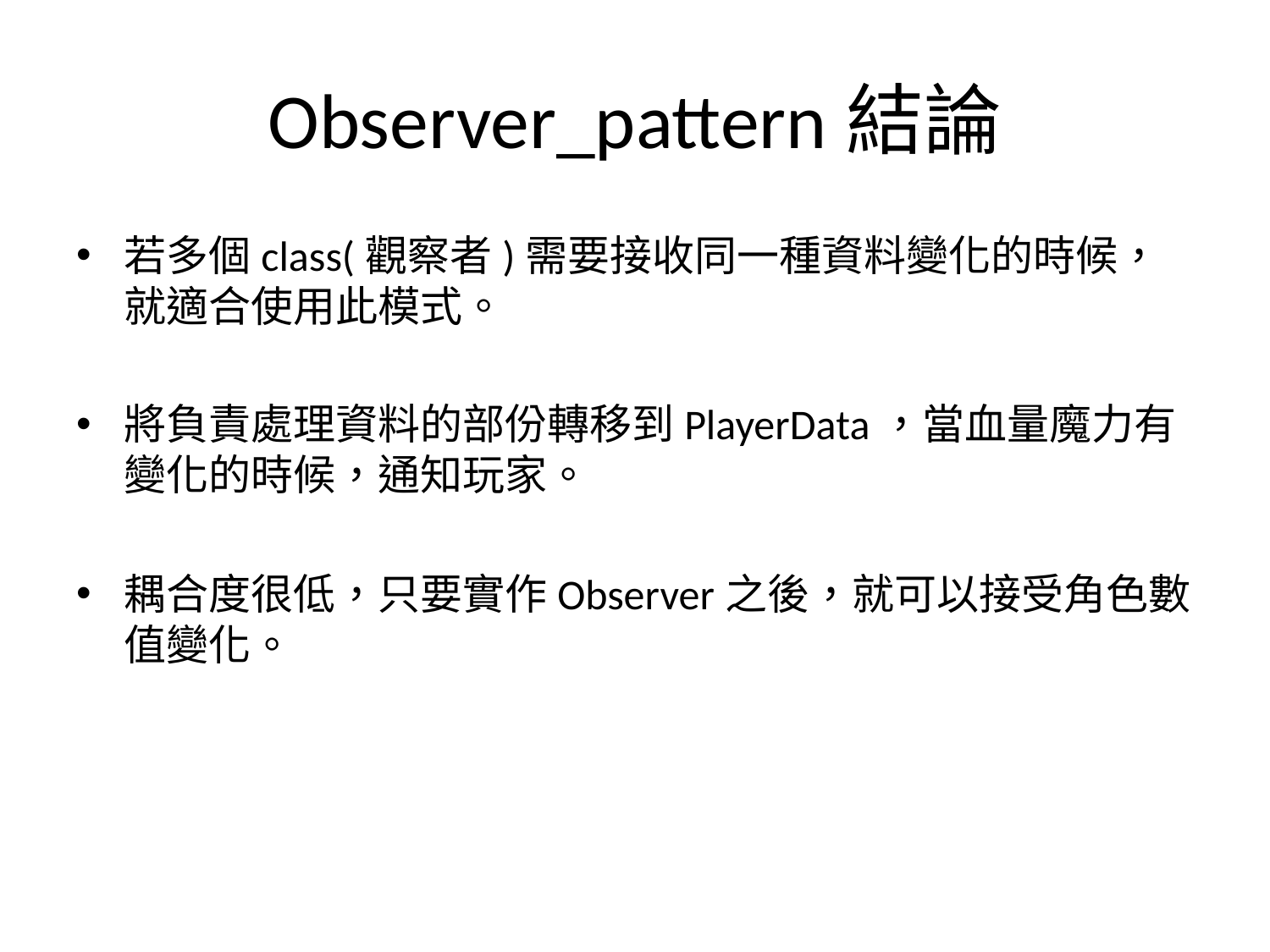

# Observer_pattern結論
若多個class(觀察者)需要接收同一種資料變化的時候，就適合使用此模式。

將負責處理資料的部份轉移到PlayerData，當血量魔力有變化的時候，通知玩家。

耦合度很低，只要實作Observer之後，就可以接受角色數值變化。